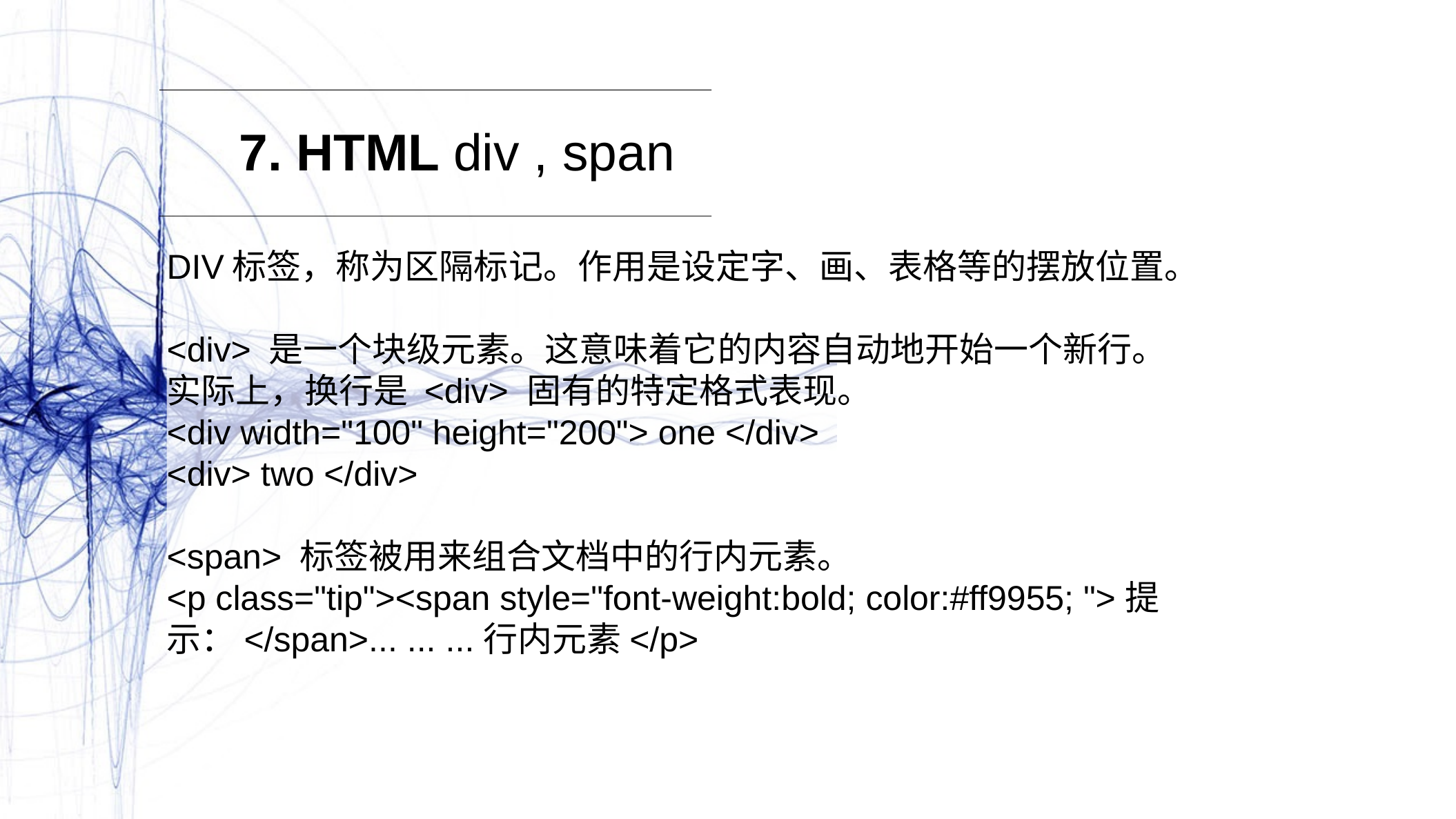

7. HTML div , span

DIV标签，称为区隔标记。作用是设定字、画、表格等的摆放位置。

<div> 是一个块级元素。这意味着它的内容自动地开始一个新行。实际上，换行是 <div> 固有的特定格式表现。
<div width="100" height="200"> one </div>
<div> two </div>

<span> 标签被用来组合文档中的行内元素。
<p class="tip"><span style="font-weight:bold; color:#ff9955; ">提示：</span>... ... ...行内元素</p>